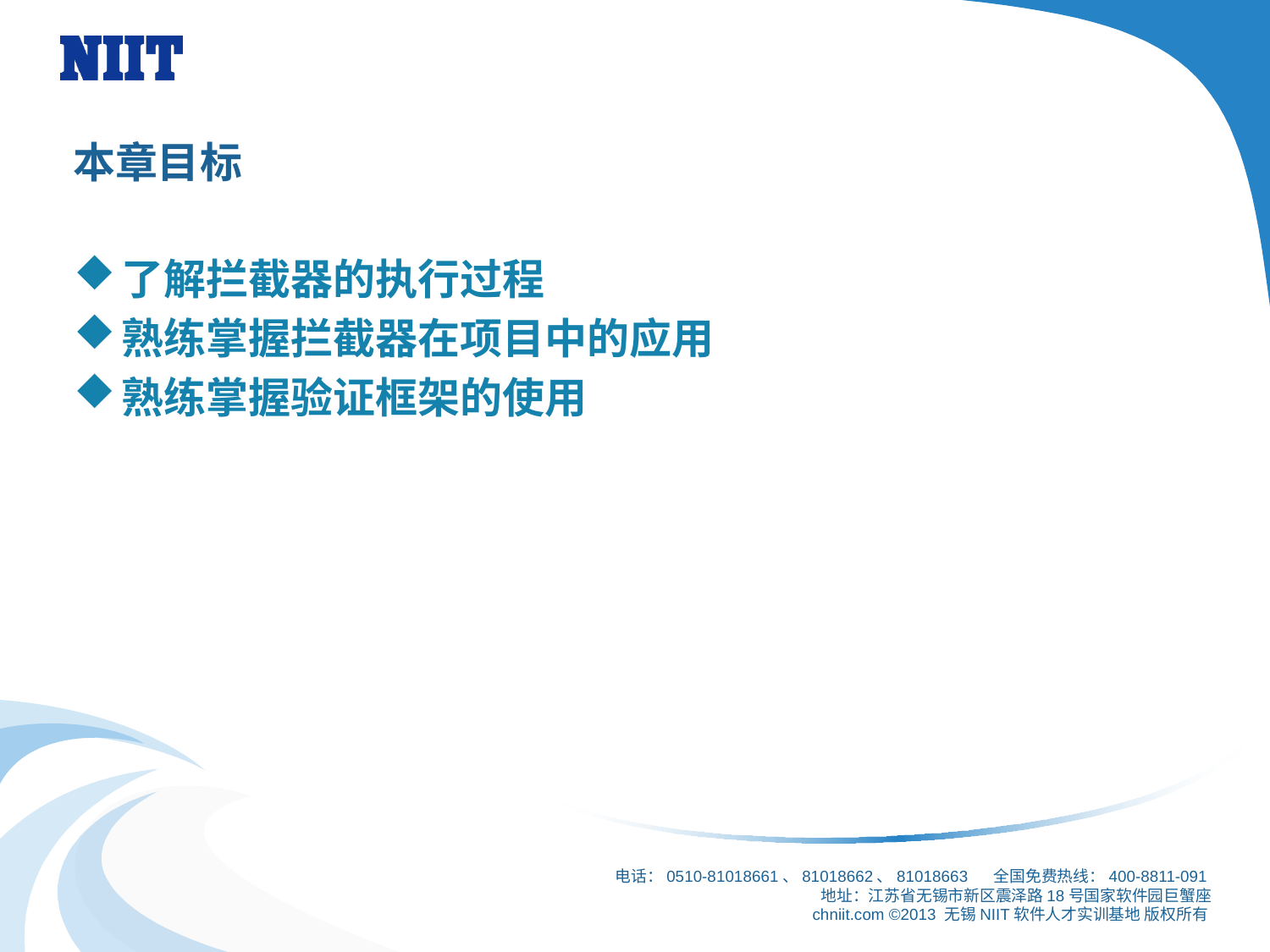

# 本章目标
了解拦截器的执行过程
熟练掌握拦截器在项目中的应用
熟练掌握验证框架的使用